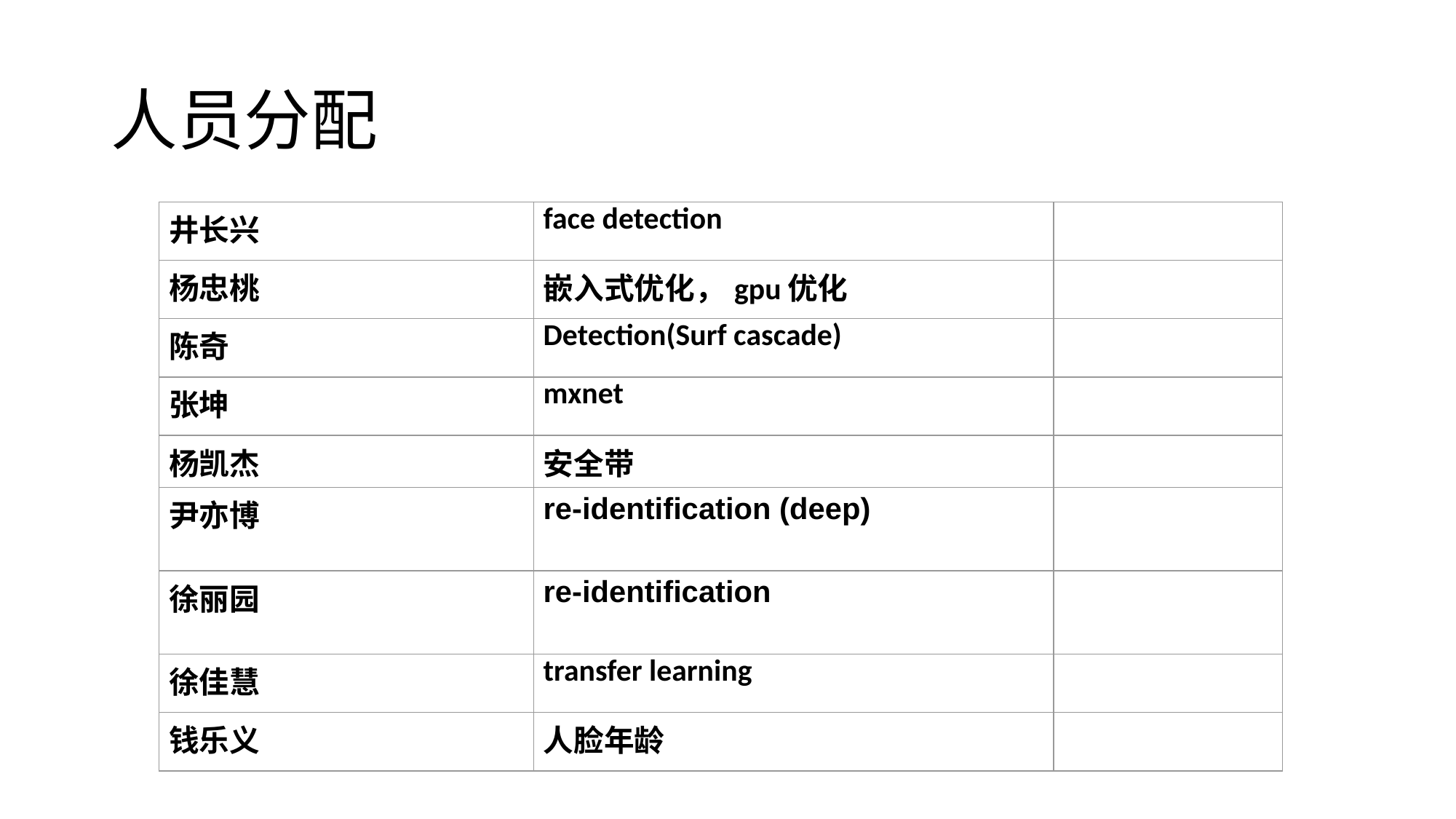

# 人员分配
| 井长兴 | face detection |  |
| --- | --- | --- |
| 杨忠桃 | 嵌入式优化，gpu优化 |  |
| 陈奇 | Detection(Surf cascade) |  |
| 张坤 | mxnet |  |
| 杨凯杰 | 安全带 |  |
| 尹亦博 | re-identification (deep) |  |
| 徐丽园 | re-identification |  |
| 徐佳慧 | transfer learning |  |
| 钱乐义 | 人脸年龄 |  |